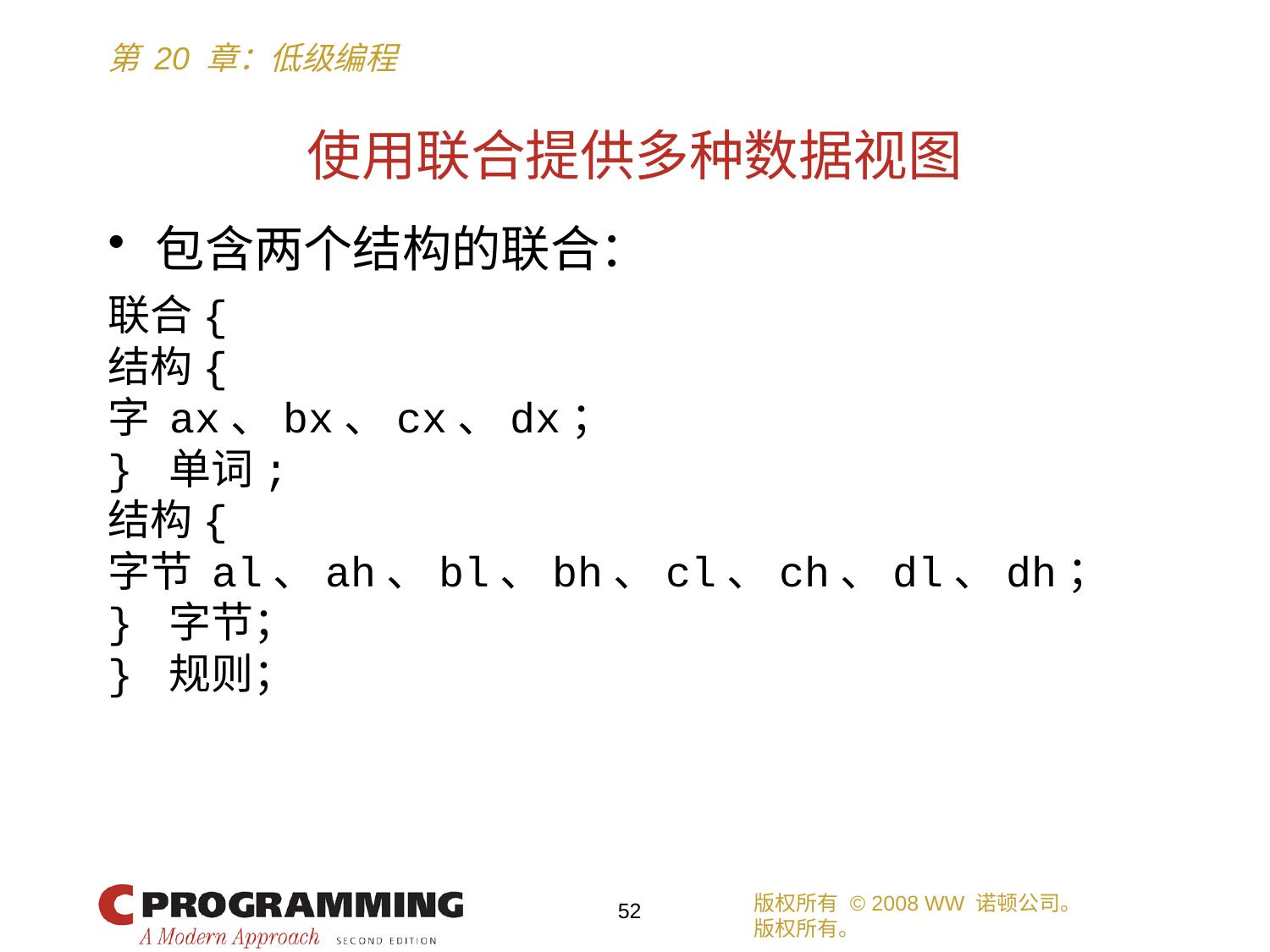

# 使用联合提供多种数据视图
包含两个结构的联合：
联合{
结构{
字 ax、bx、cx、dx；
} 单词;
结构{
字节 al、ah、bl、bh、cl、ch、dl、dh；
} 字节；
} 规则；

版权所有 © 2008 WW 诺顿公司。
版权所有。
52